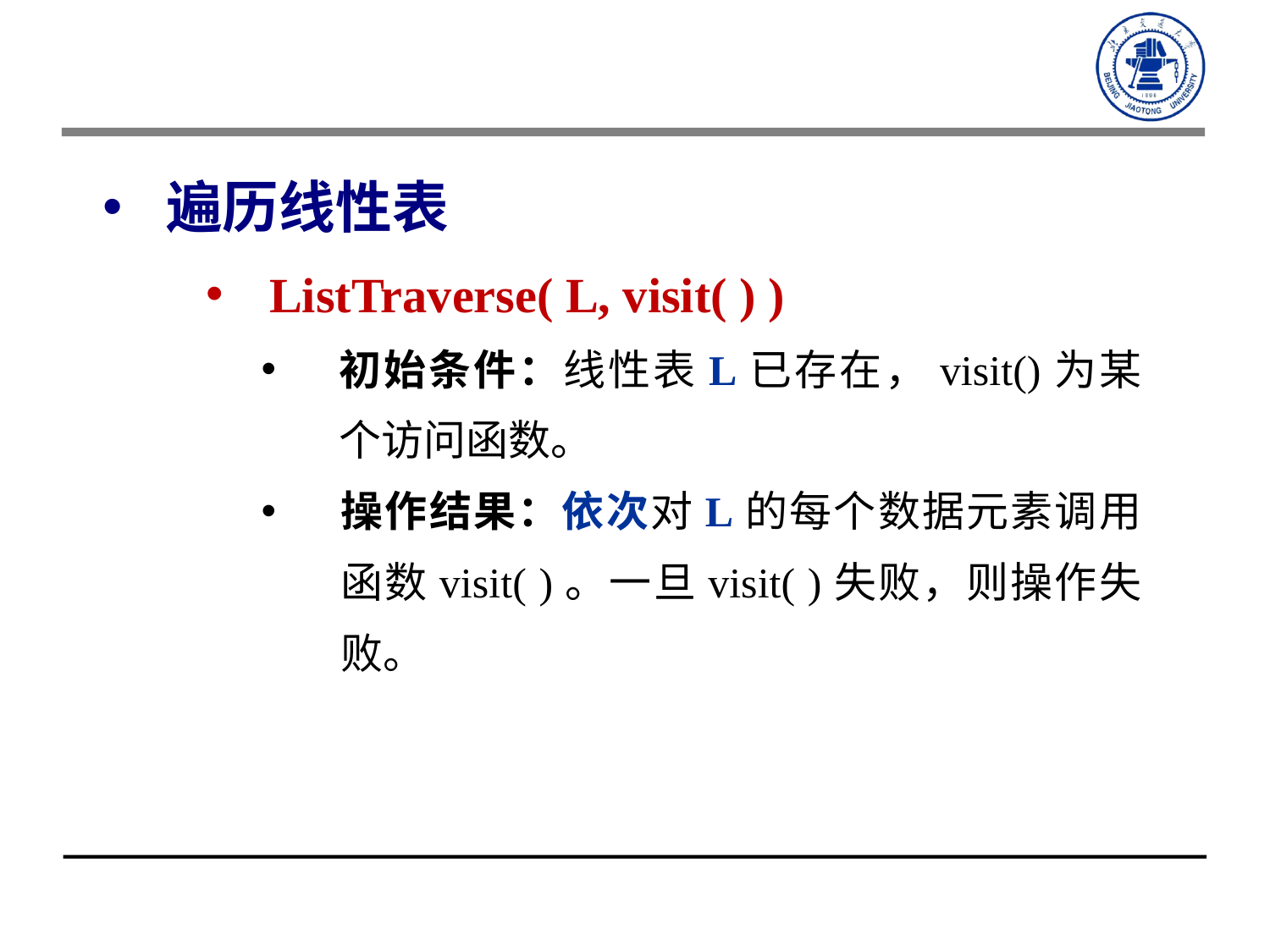

遍历线性表
ListTraverse( L, visit( ) )
初始条件：线性表L已存在，visit()为某个访问函数。
操作结果：依次对L的每个数据元素调用函数visit( )。一旦visit( )失败，则操作失败。